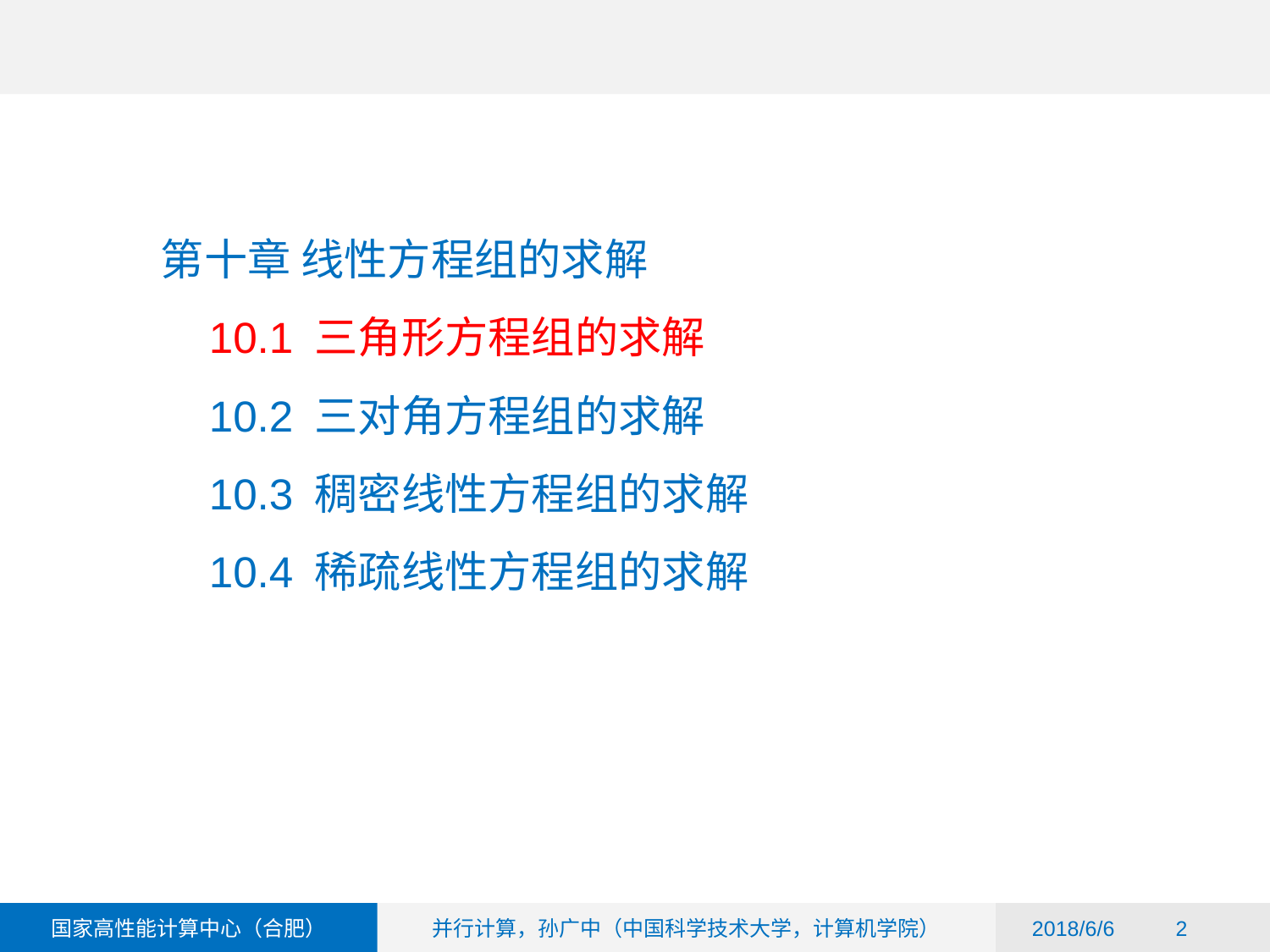

# 第十章 线性方程组的求解 10.1 三角形方程组的求解 10.2 三对角方程组的求解 10.3 稠密线性方程组的求解 10.4 稀疏线性方程组的求解
2018/6/6
2